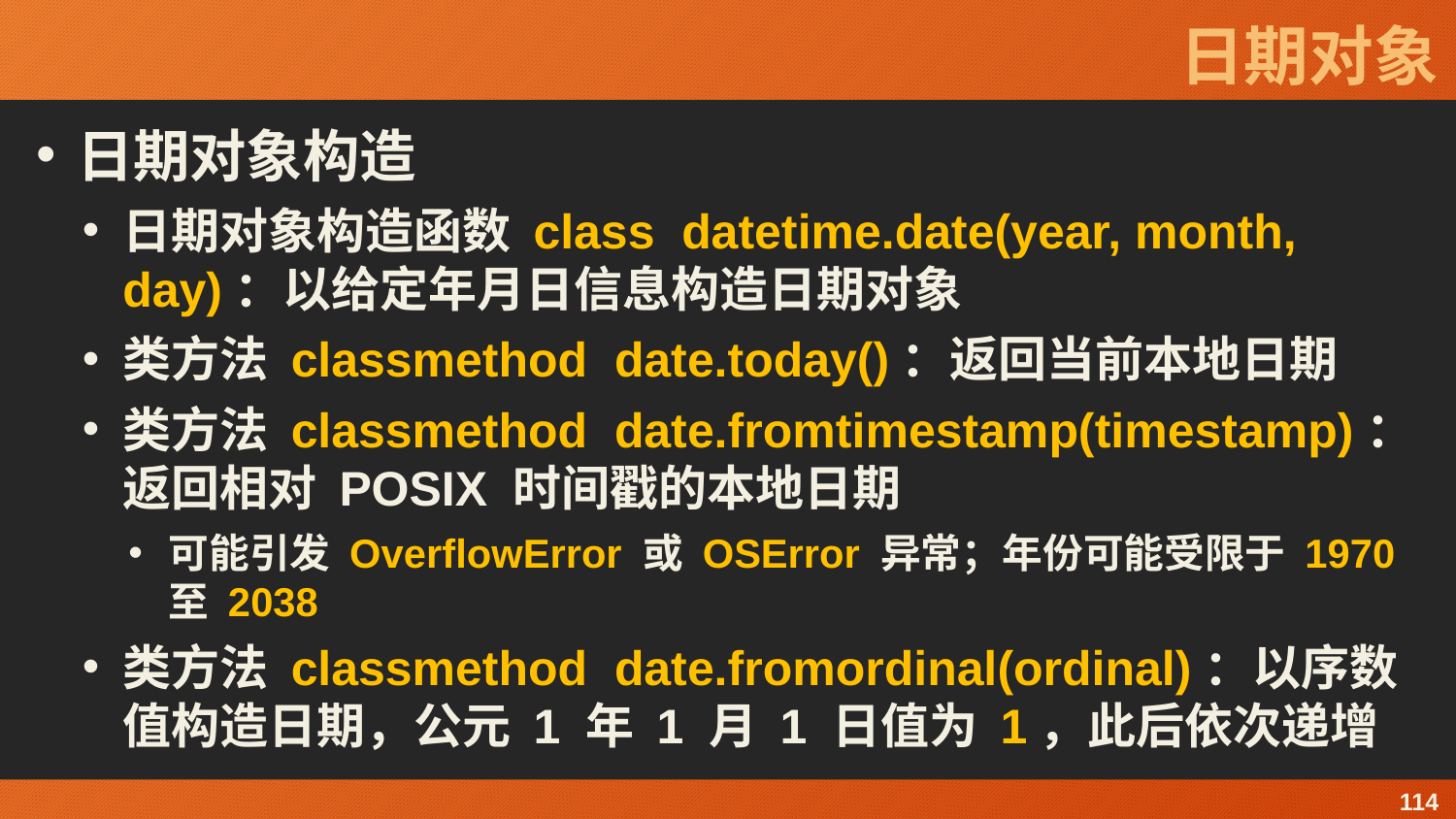

# 日期对象
日期对象构造
日期对象构造函数 class  datetime.date(year, month, day)：以给定年月日信息构造日期对象
类方法 classmethod  date.today()：返回当前本地日期
类方法 classmethod  date.fromtimestamp(timestamp)：返回相对 POSIX 时间戳的本地日期
可能引发 OverflowError 或 OSError 异常；年份可能受限于 1970 至 2038
类方法 classmethod  date.fromordinal(ordinal)：以序数值构造日期，公元 1 年 1 月 1 日值为 1，此后依次递增
114